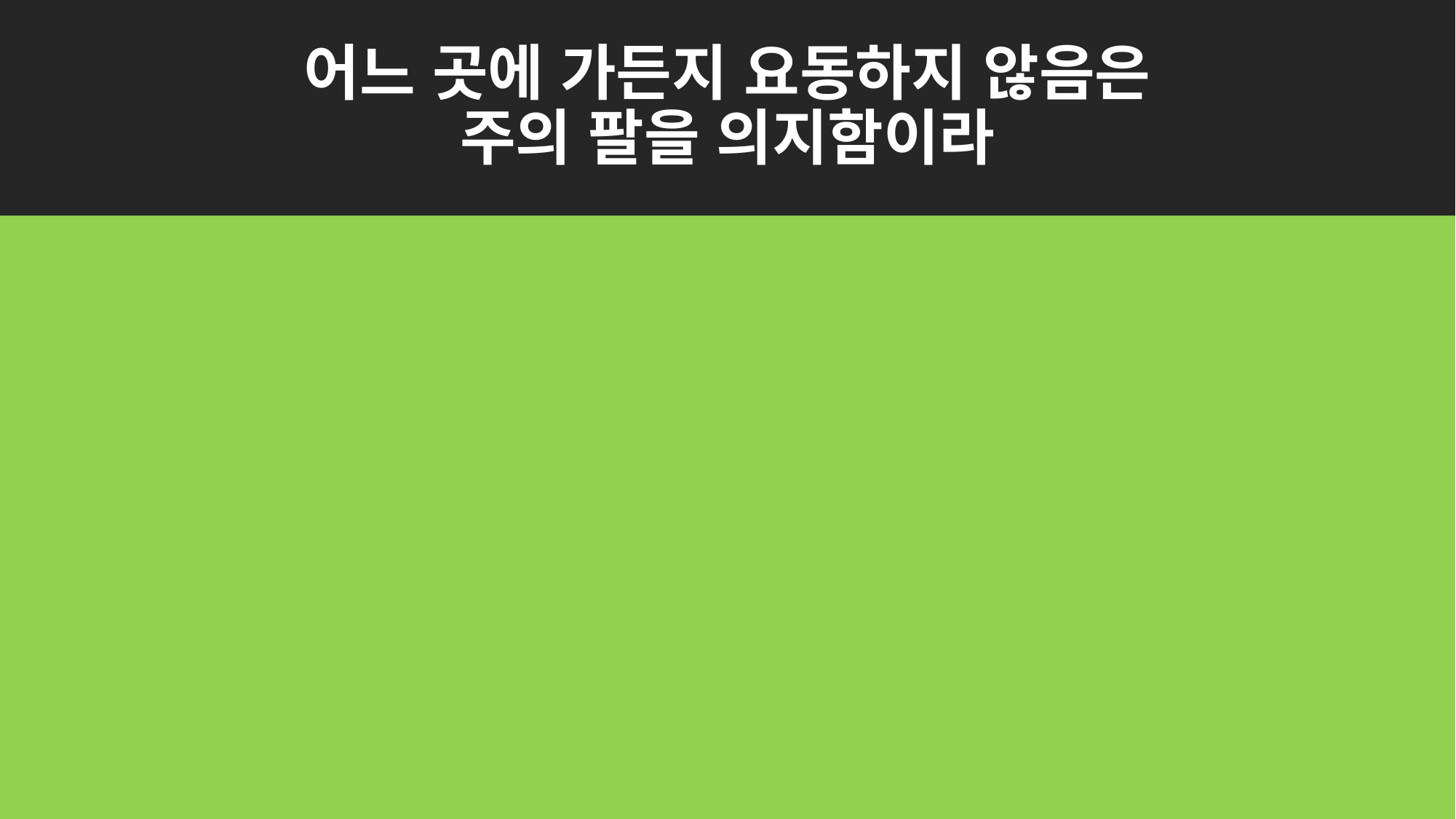

# 어느 곳에 가든지 요동하지 않음은 주의 팔을 의지함이라